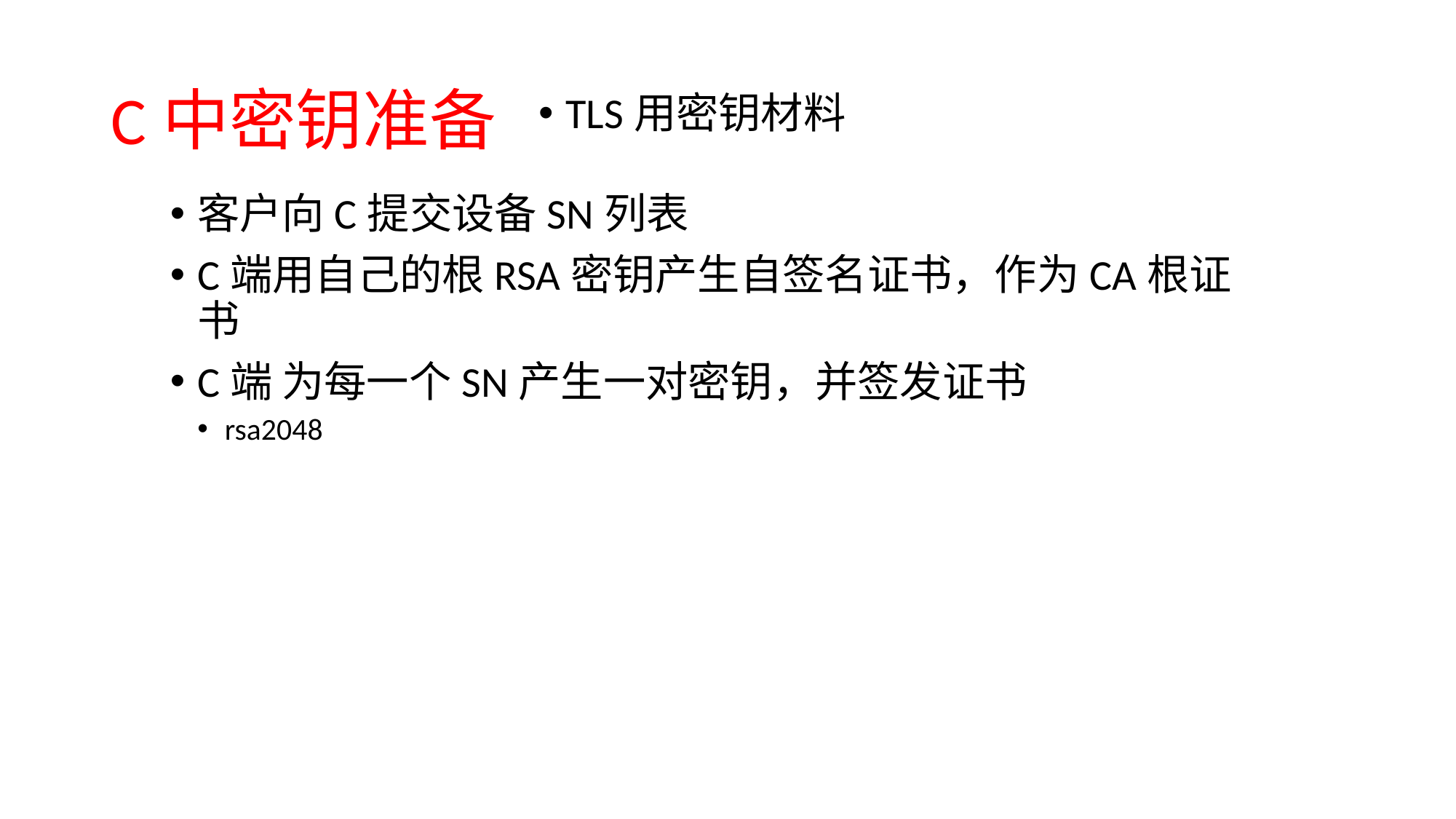

# C中密钥准备
TLS用密钥材料
客户向C提交设备SN列表
C端用自己的根RSA密钥产生自签名证书，作为CA根证书
C端 为每一个SN产生一对密钥，并签发证书
rsa2048